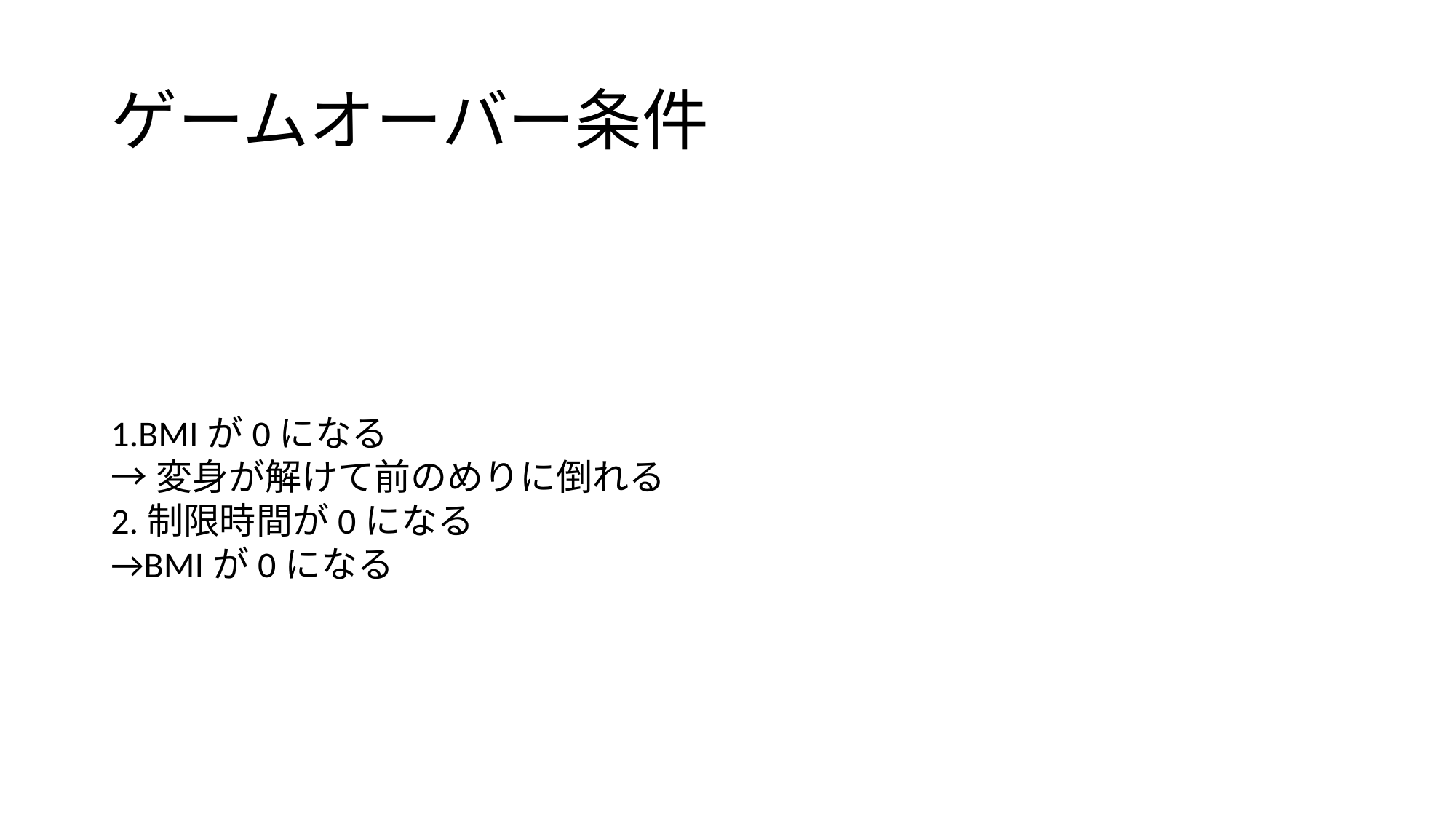

# ゲームオーバー条件
1.BMIが0になる
→変身が解けて前のめりに倒れる
2.制限時間が0になる
→BMIが0になる